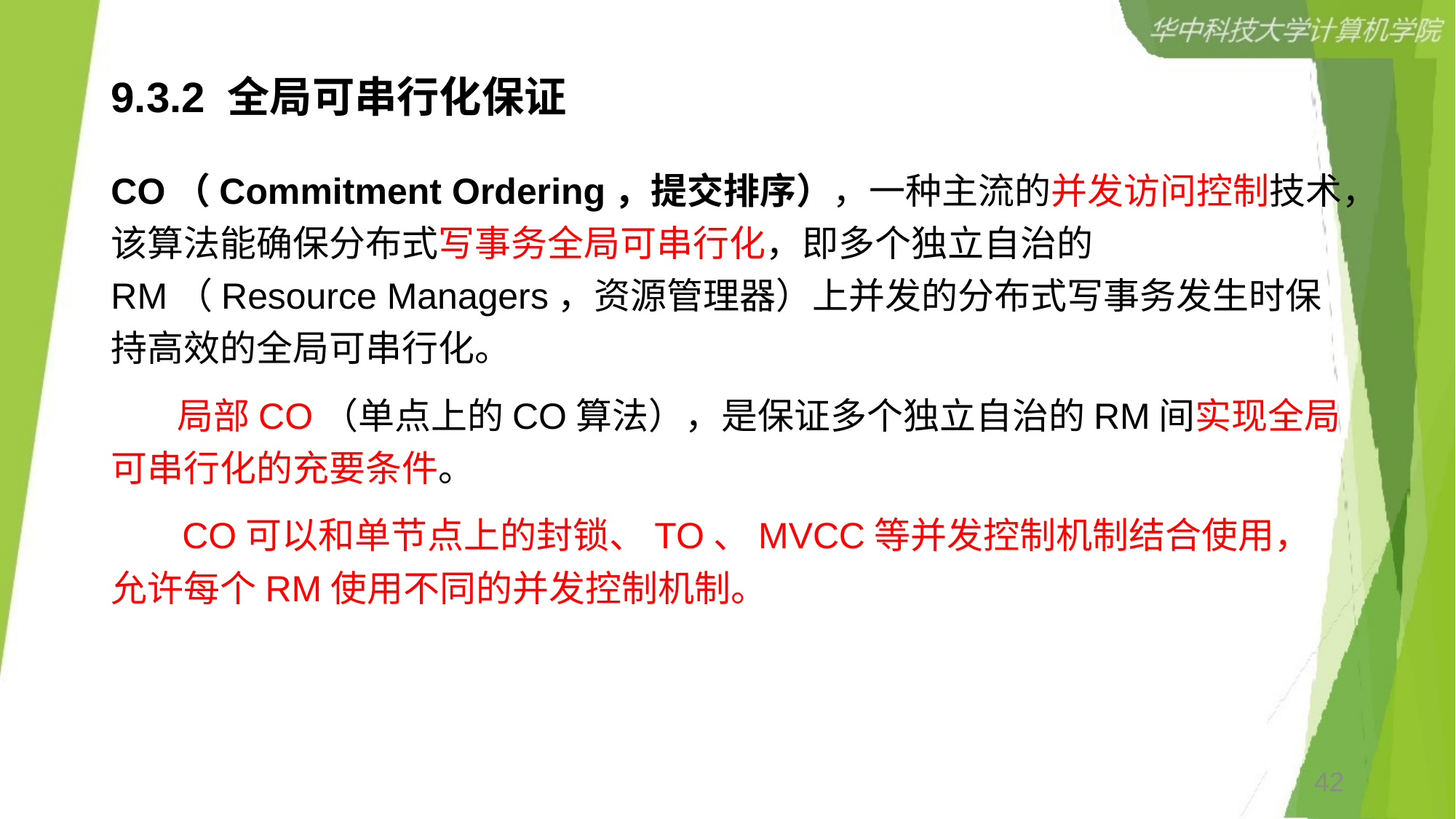

# 9.3.2 全局可串行化保证
CO（Commitment Ordering，提交排序），一种主流的并发访问控制技术，该算法能确保分布式写事务全局可串行化，即多个独立自治的RM（Resource Managers，资源管理器）上并发的分布式写事务发生时保持高效的全局可串行化。
       局部CO（单点上的CO算法），是保证多个独立自治的RM间实现全局可串行化的充要条件。
       CO可以和单节点上的封锁、TO、MVCC等并发控制机制结合使用，允许每个RM使用不同的并发控制机制。
42